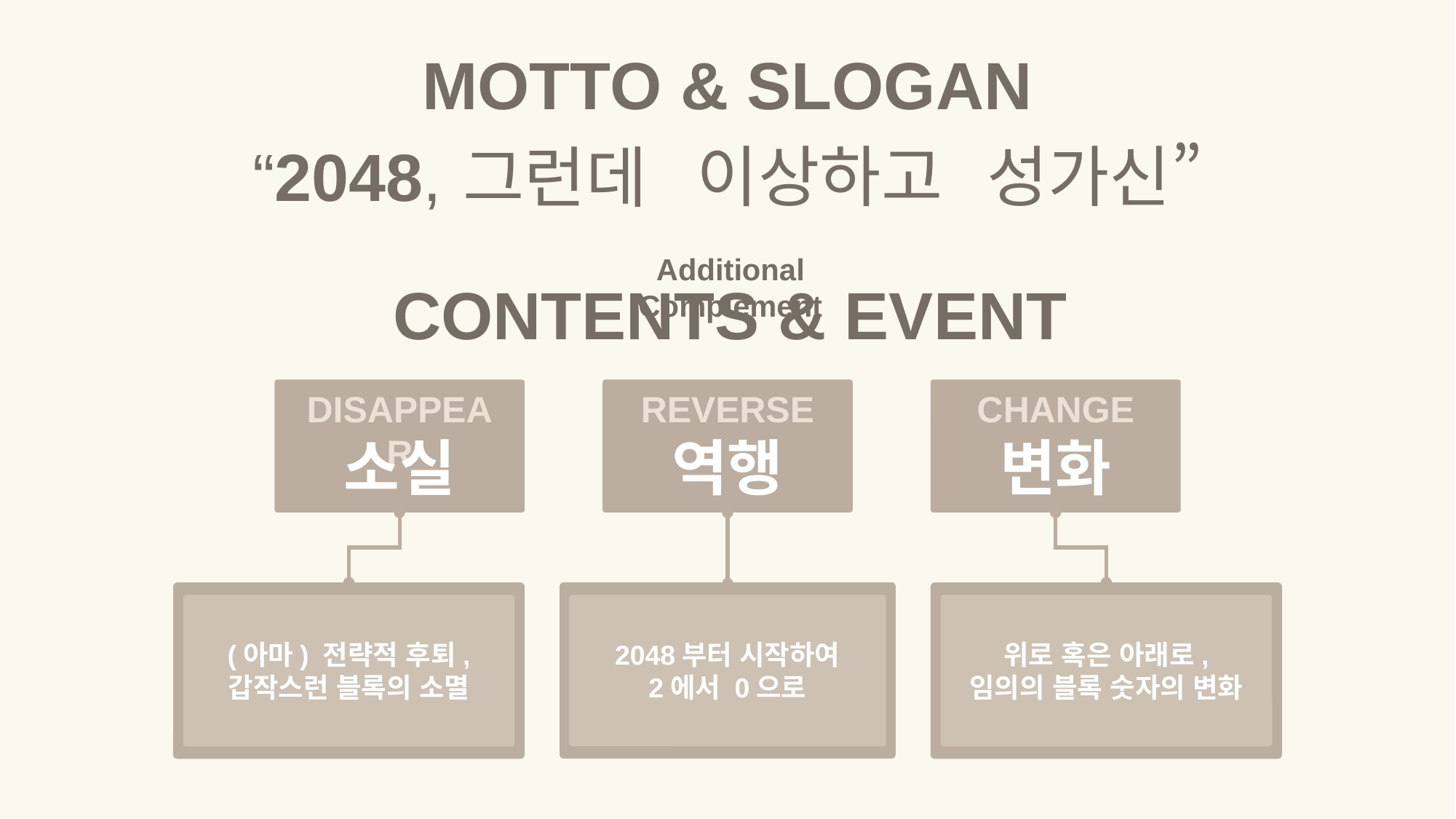

MOTTO & SLOGAN
이상하고
성가신”
“2048,
그런데
Additional Complement
CONTENTS & EVENT

DISAPPEAR
소실

REVERSE
역행

CHANGE
변화

2048부터 시작하여
2에서 0으로

(아마) 전략적 후퇴,
갑작스런 블록의 소멸

위로 혹은 아래로,
임의의 블록 숫자의 변화